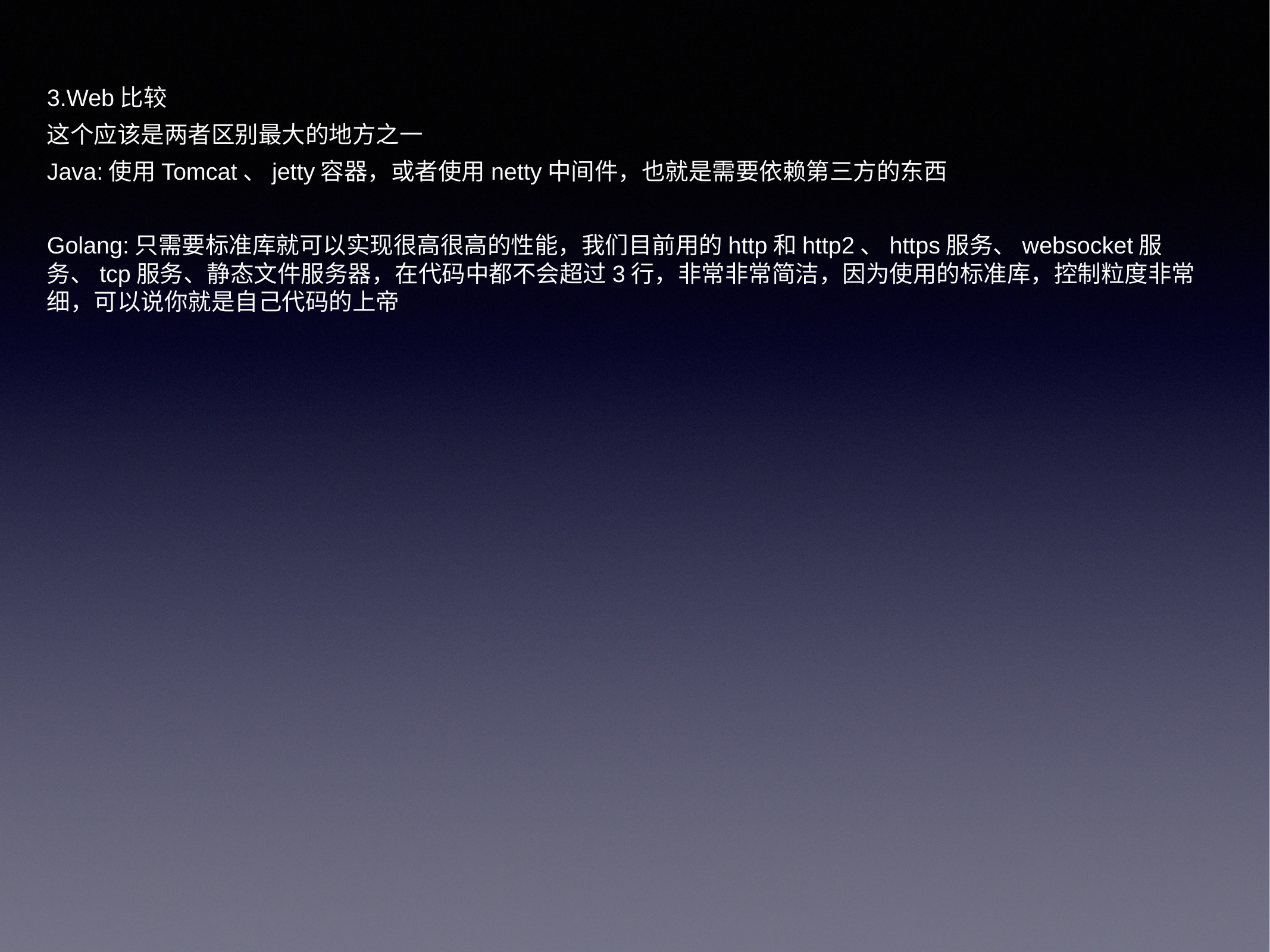

3.Web比较
这个应该是两者区别最大的地方之一
Java:使用Tomcat、jetty容器，或者使用netty中间件，也就是需要依赖第三方的东西

Golang:只需要标准库就可以实现很高很高的性能，我们目前用的http和http2、https服务、websocket服务、tcp服务、静态文件服务器，在代码中都不会超过3行，非常非常简洁，因为使用的标准库，控制粒度非常细，可以说你就是自己代码的上帝